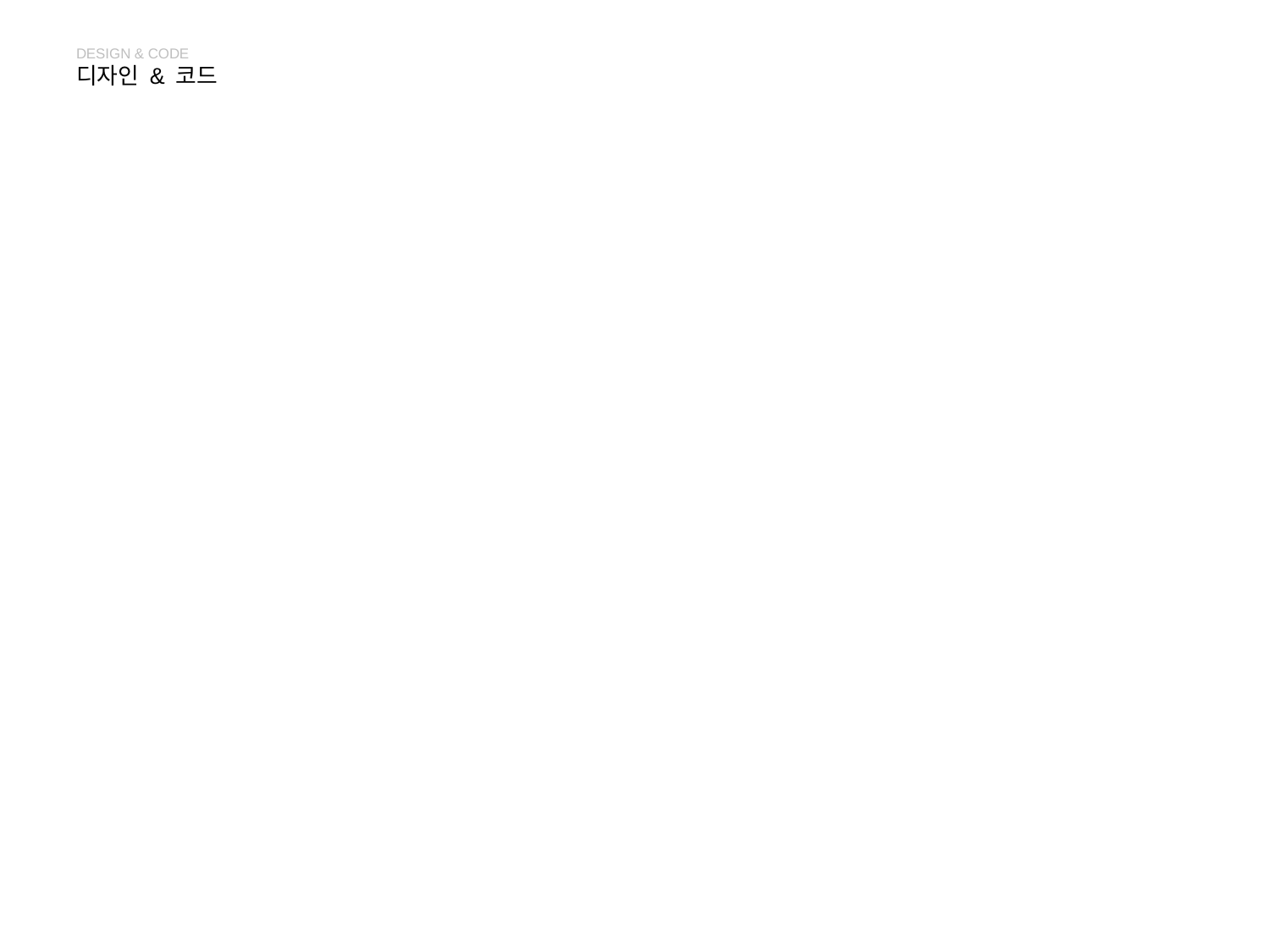

# DESIGN & CODE 디자인 & 코드